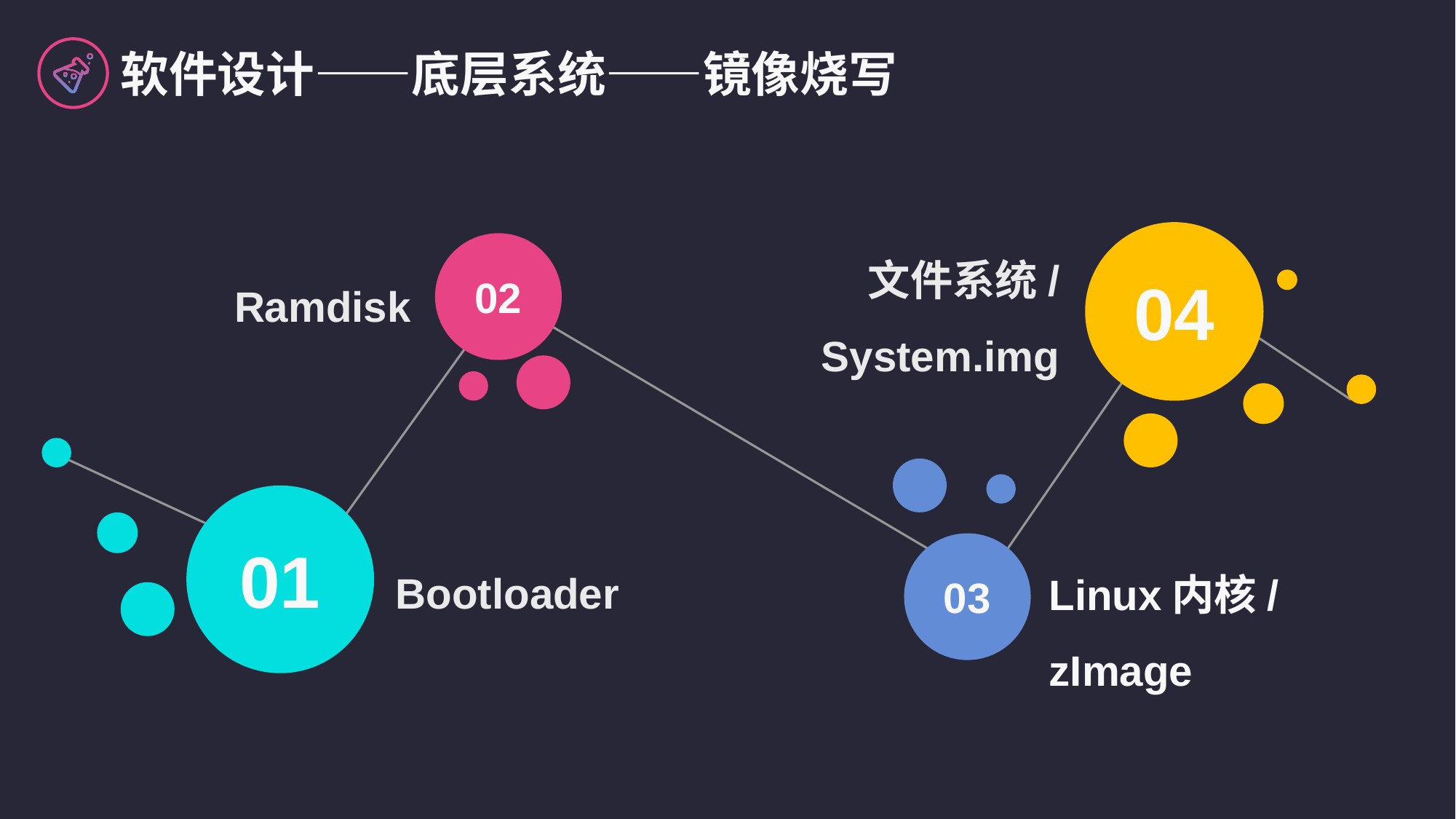

软件设计——底层系统——镜像烧写

文件系统/
System.img
04

Ramdisk
02

Bootloader
01

Linux内核/zImage
03